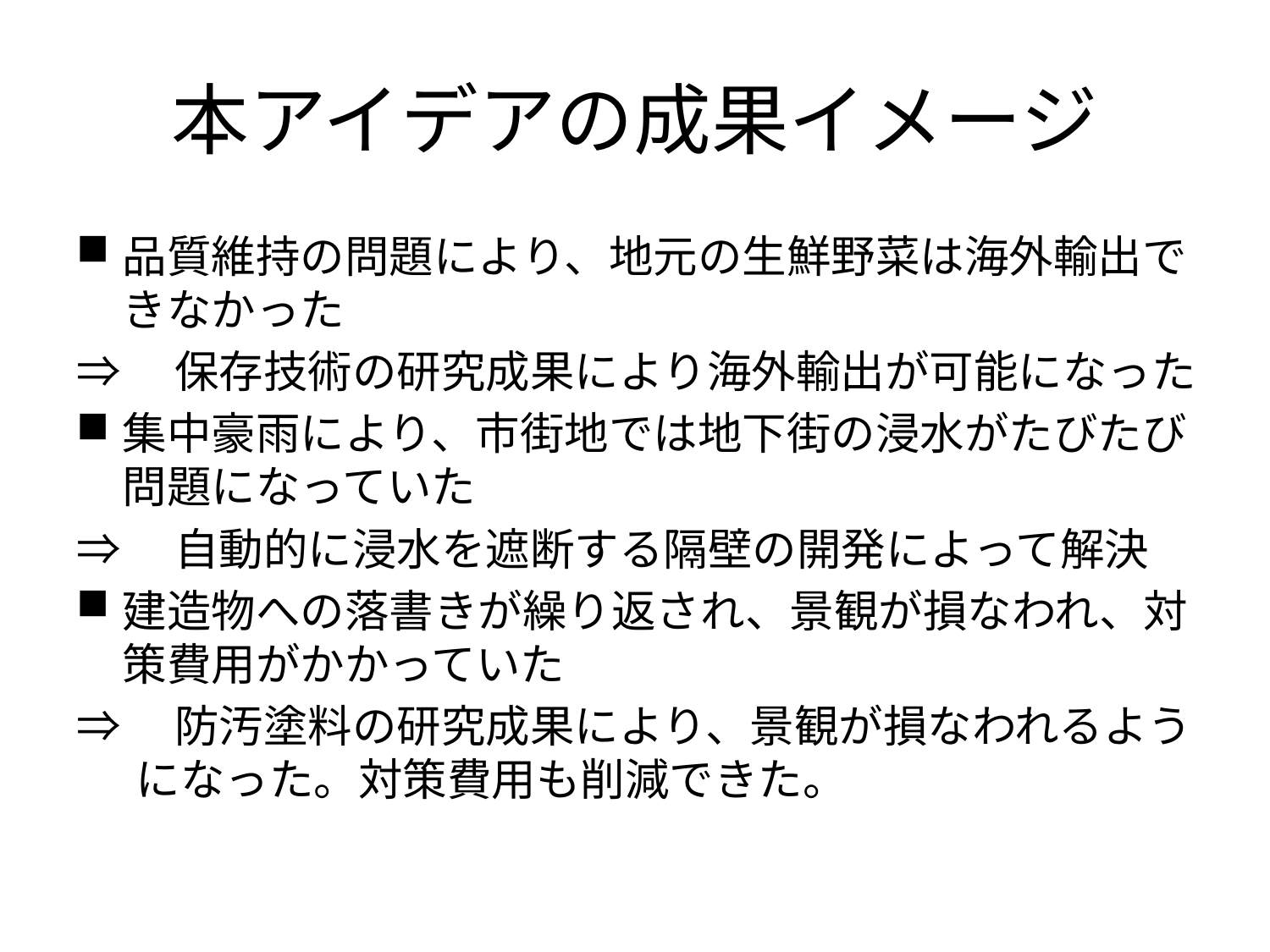

# 本アイデアの成果イメージ
品質維持の問題により、地元の生鮮野菜は海外輸出できなかった
⇒　保存技術の研究成果により海外輸出が可能になった
集中豪雨により、市街地では地下街の浸水がたびたび問題になっていた
⇒　自動的に浸水を遮断する隔壁の開発によって解決
建造物への落書きが繰り返され、景観が損なわれ、対策費用がかかっていた
⇒　防汚塗料の研究成果により、景観が損なわれるようになった。対策費用も削減できた。